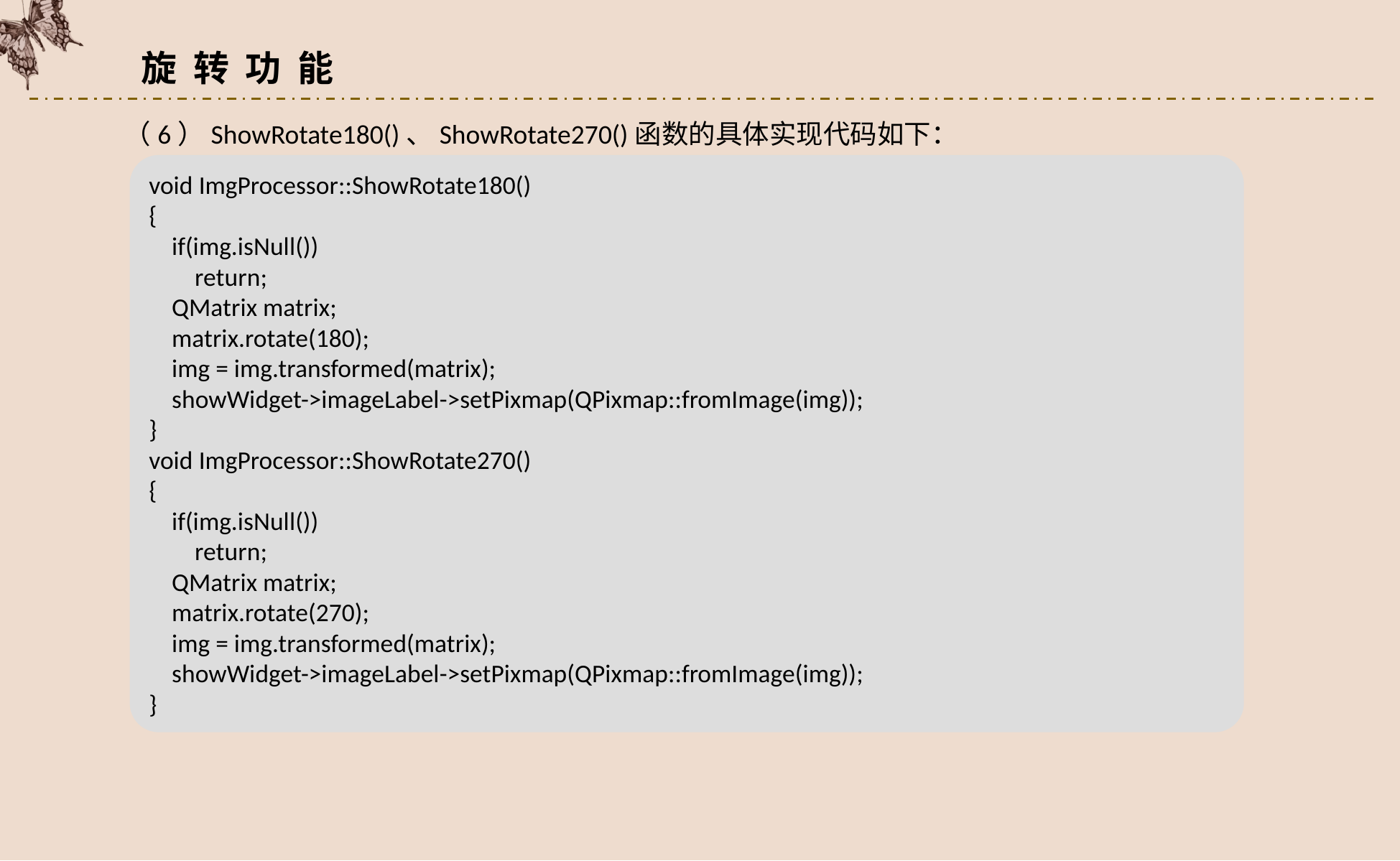

旋  转  功  能
（6）ShowRotate180()、ShowRotate270()函数的具体实现代码如下：
void ImgProcessor::ShowRotate180()
{
    if(img.isNull())
        return;
    QMatrix matrix;
    matrix.rotate(180);
    img = img.transformed(matrix);
    showWidget->imageLabel->setPixmap(QPixmap::fromImage(img));
}
void ImgProcessor::ShowRotate270()
{
    if(img.isNull())
        return;
    QMatrix matrix;
    matrix.rotate(270);
    img = img.transformed(matrix);
    showWidget->imageLabel->setPixmap(QPixmap::fromImage(img));
}